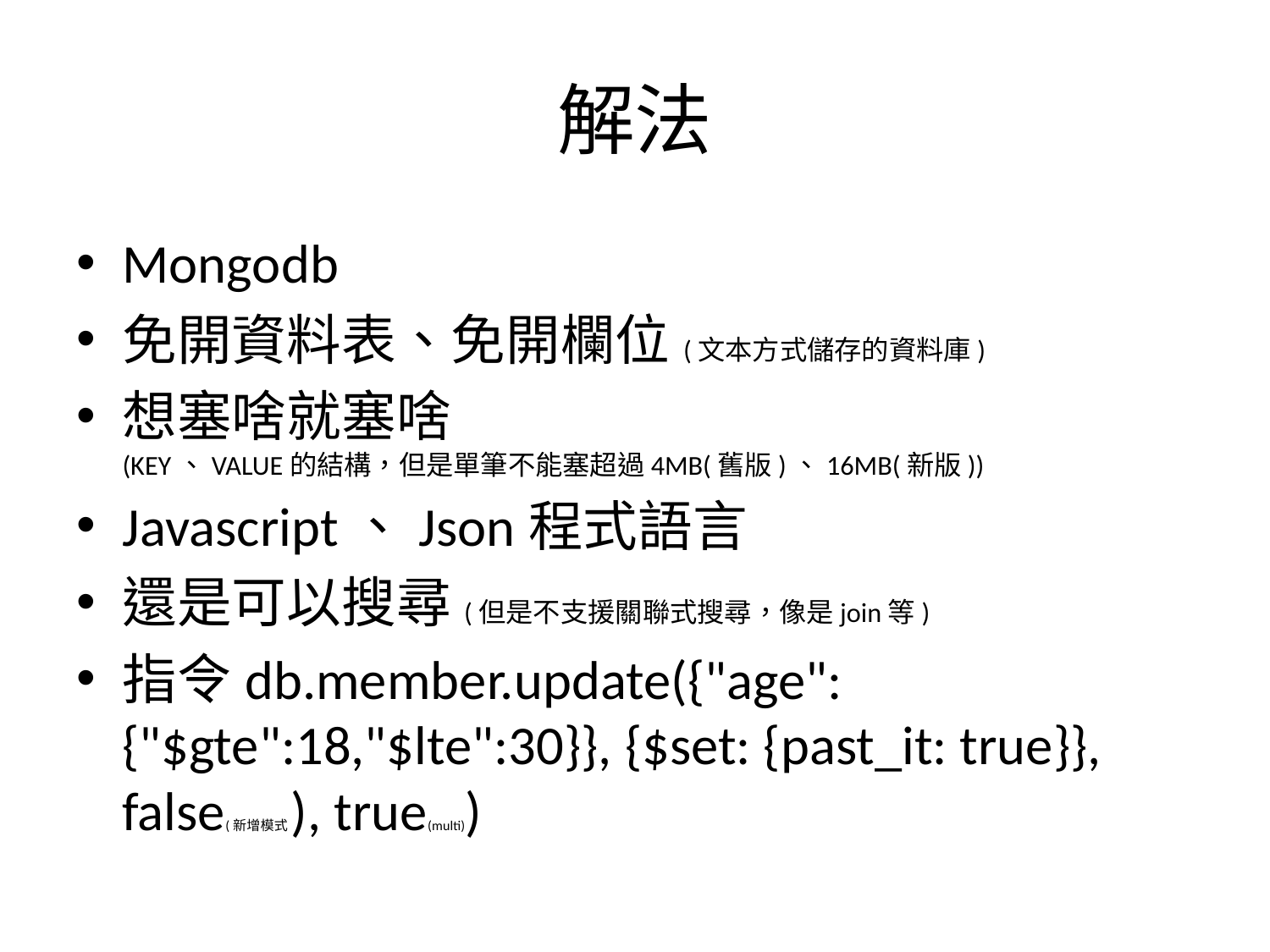

# 解法
Mongodb
免開資料表、免開欄位(文本方式儲存的資料庫)
想塞啥就塞啥
(KEY、VALUE的結構，但是單筆不能塞超過4MB(舊版)、16MB(新版))
Javascript、Json程式語言
還是可以搜尋(但是不支援關聯式搜尋，像是join等)
指令db.member.update({"age":{"$gte":18,"$lte":30}}, {$set: {past_it: true}}, false(新增模式), true(multi))